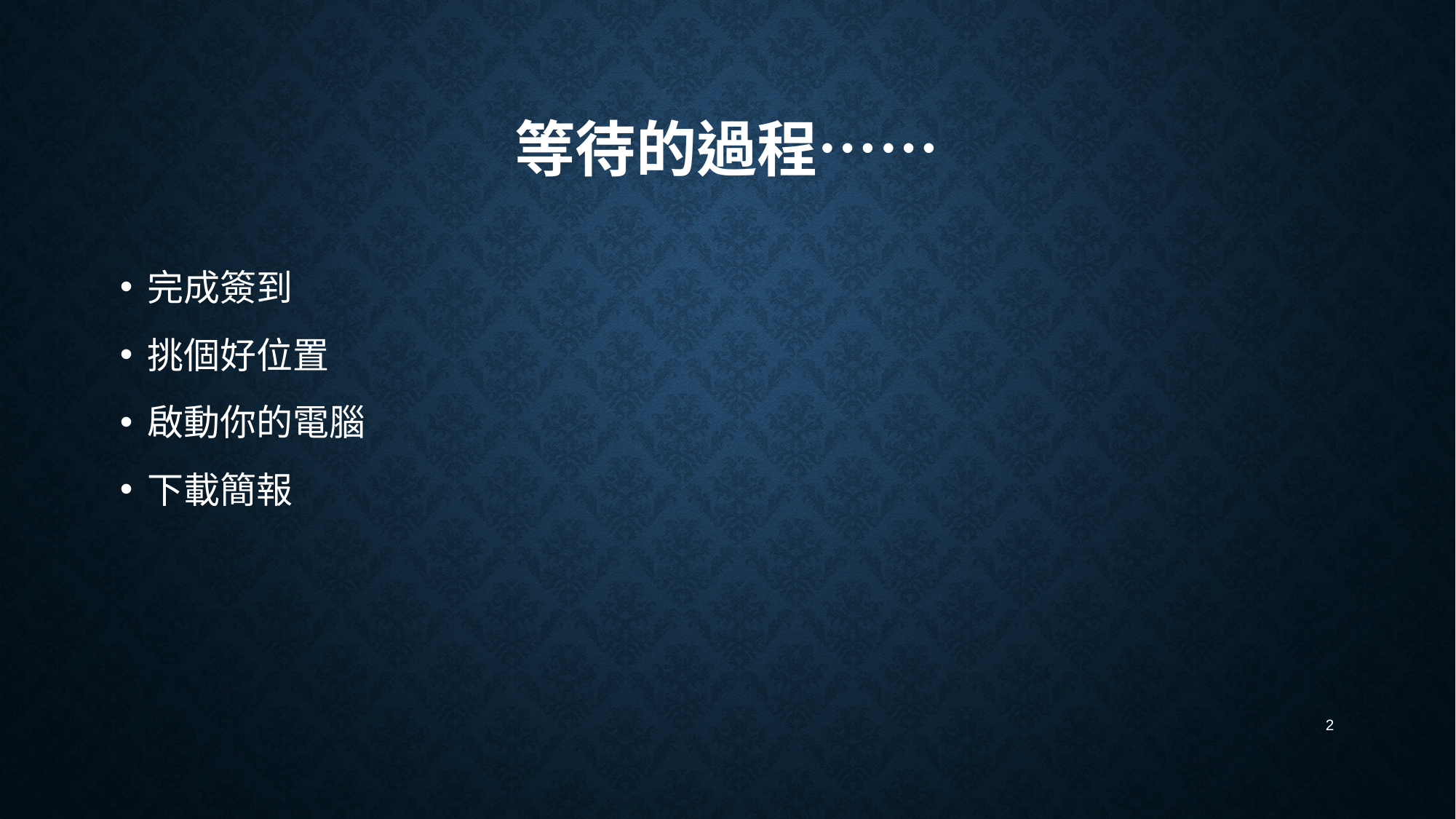

# 等待的過程……
完成簽到
挑個好位置
啟動你的電腦
下載簡報
2